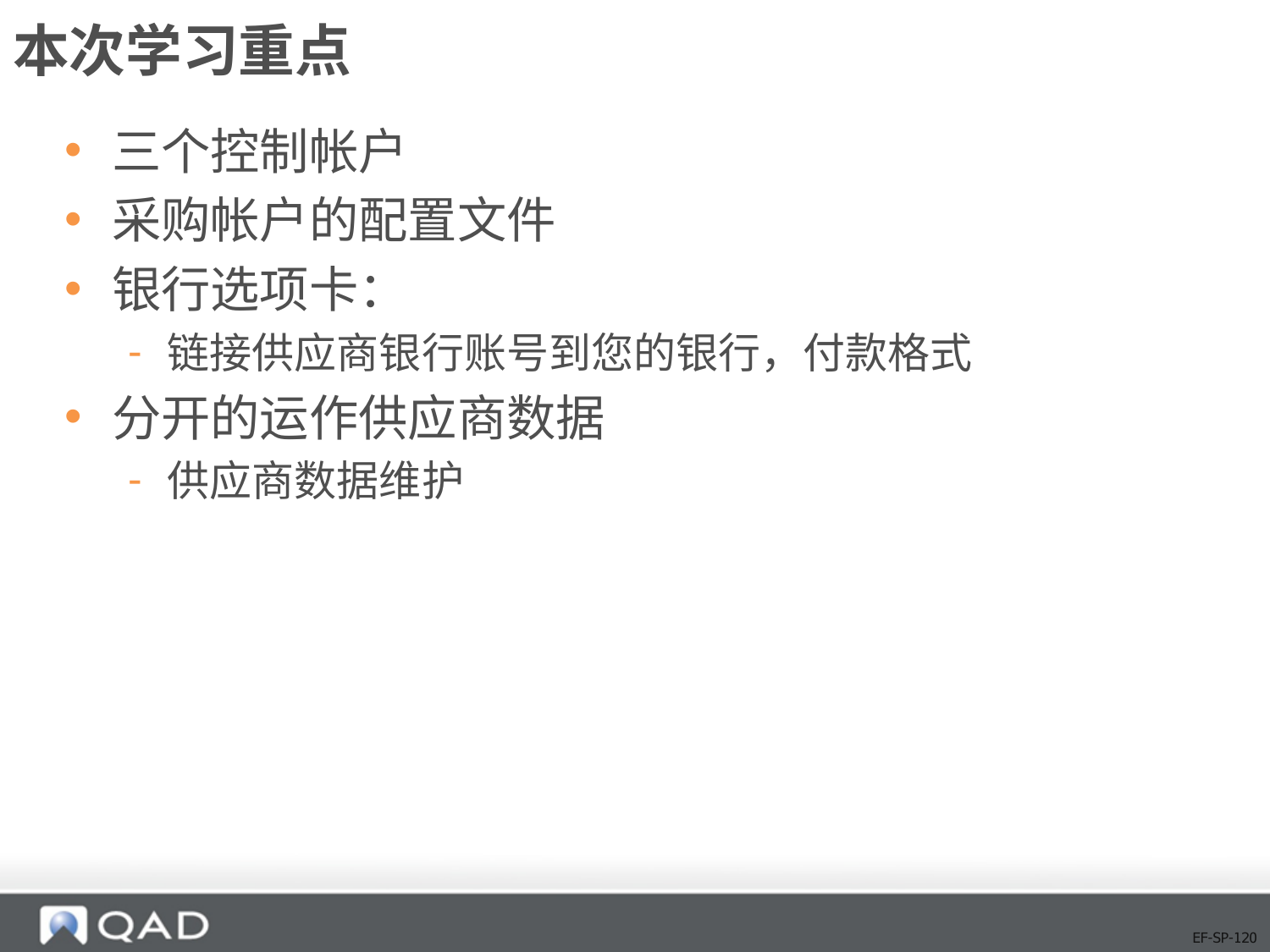

# 本次学习重点
三个控制帐户
采购帐户的配置文件
银行选项卡：
链接供应商银行账号到您的银行，付款格式
分开的运作供应商数据
供应商数据维护
EF-SP-120